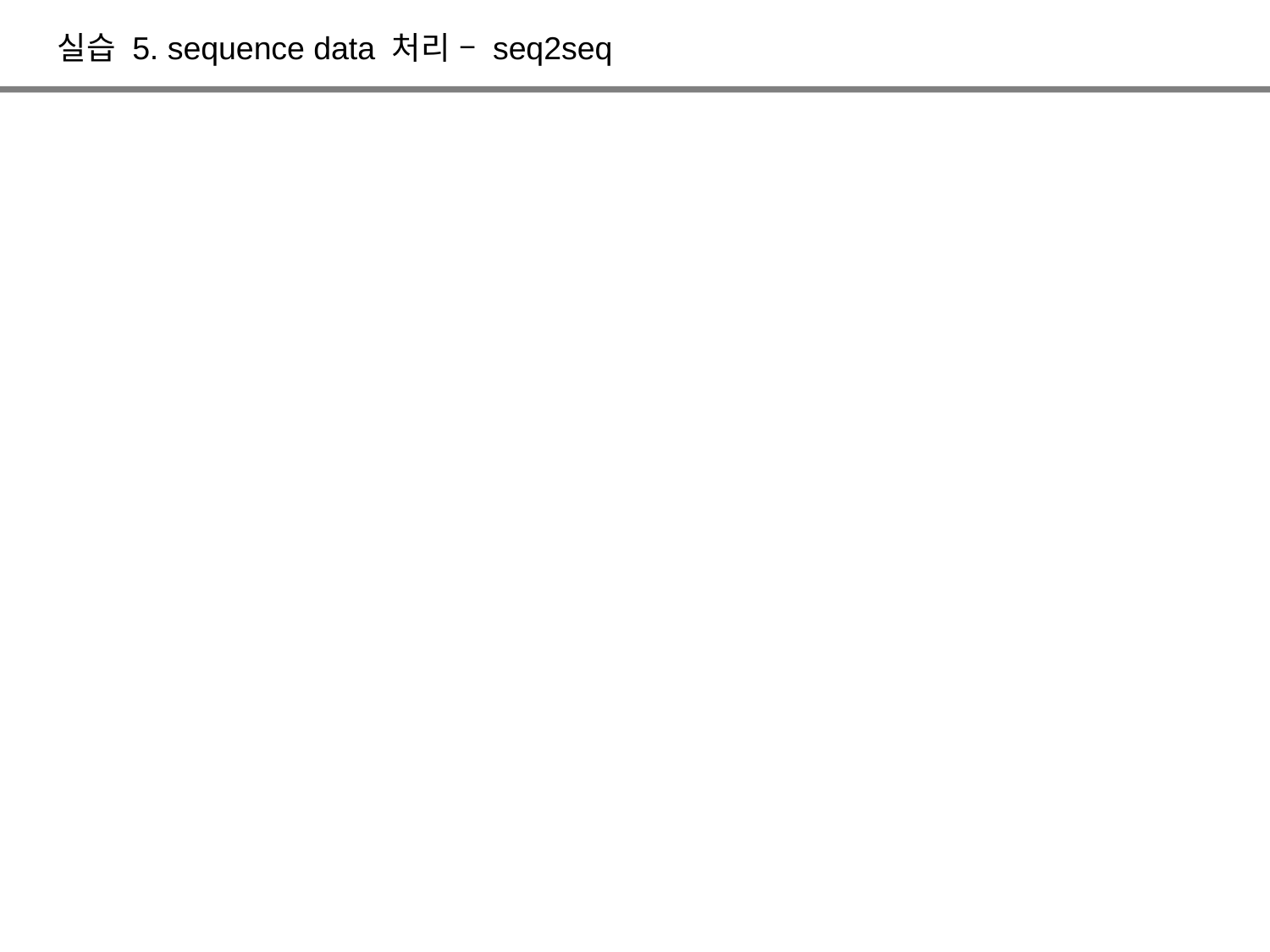

실습 5. sequence data 처리 – seq2seq